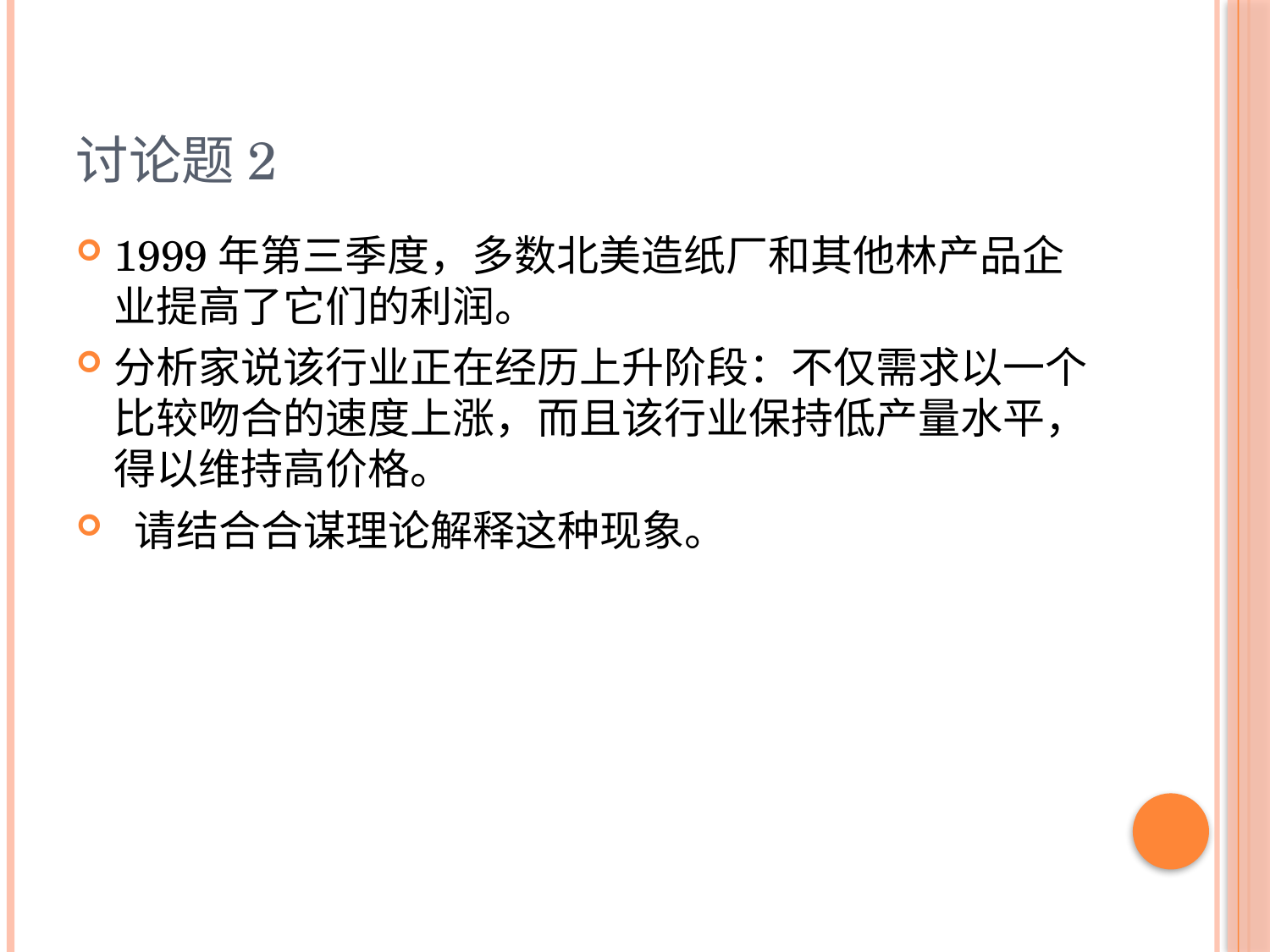

# 讨论题2
1999年第三季度，多数北美造纸厂和其他林产品企业提高了它们的利润。
分析家说该行业正在经历上升阶段：不仅需求以一个比较吻合的速度上涨，而且该行业保持低产量水平，得以维持高价格。
 请结合合谋理论解释这种现象。